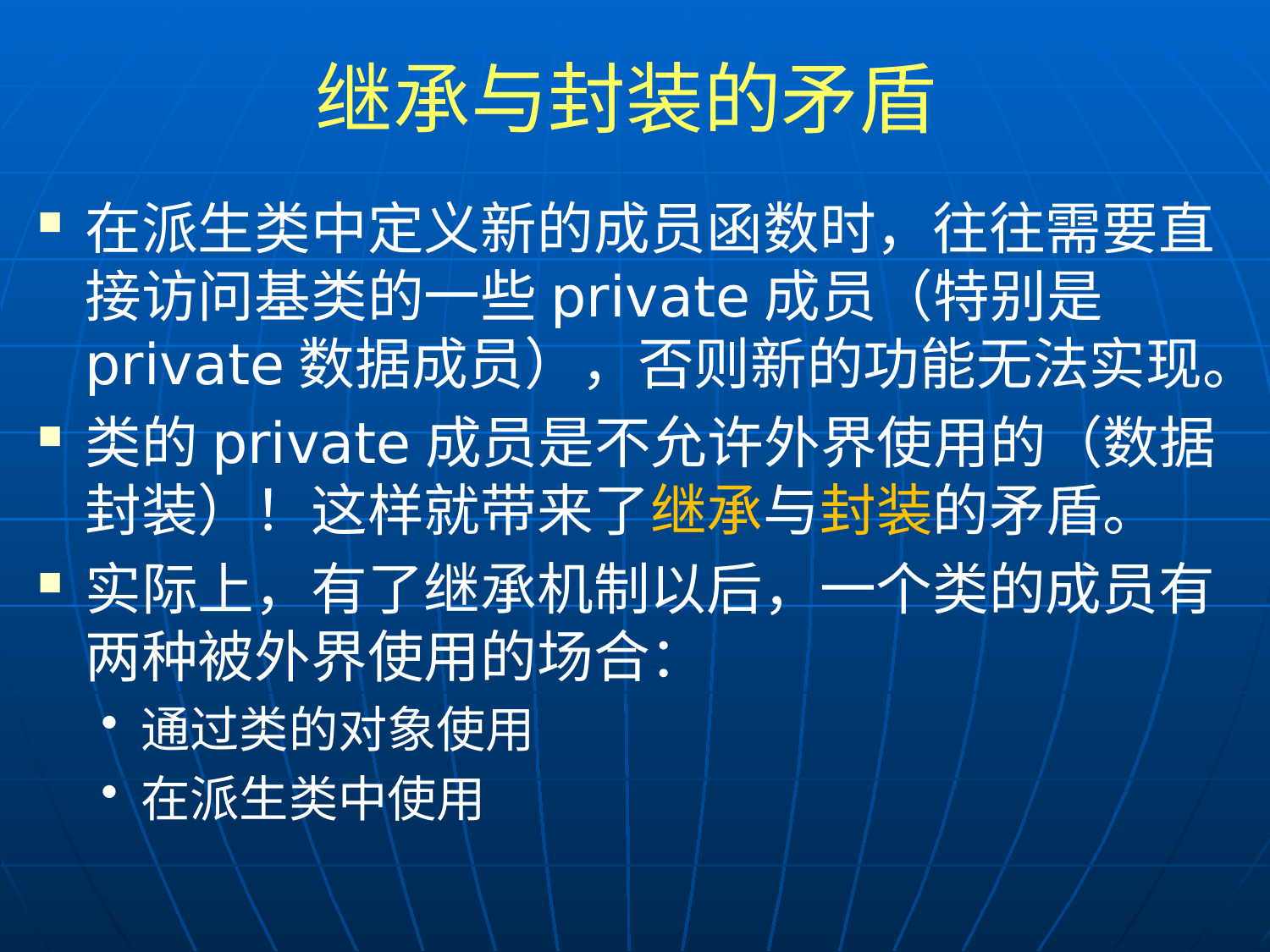

# 继承与封装的矛盾
在派生类中定义新的成员函数时，往往需要直接访问基类的一些private成员（特别是private数据成员），否则新的功能无法实现。
类的private成员是不允许外界使用的（数据封装）！这样就带来了继承与封装的矛盾。
实际上，有了继承机制以后，一个类的成员有两种被外界使用的场合：
通过类的对象使用
在派生类中使用